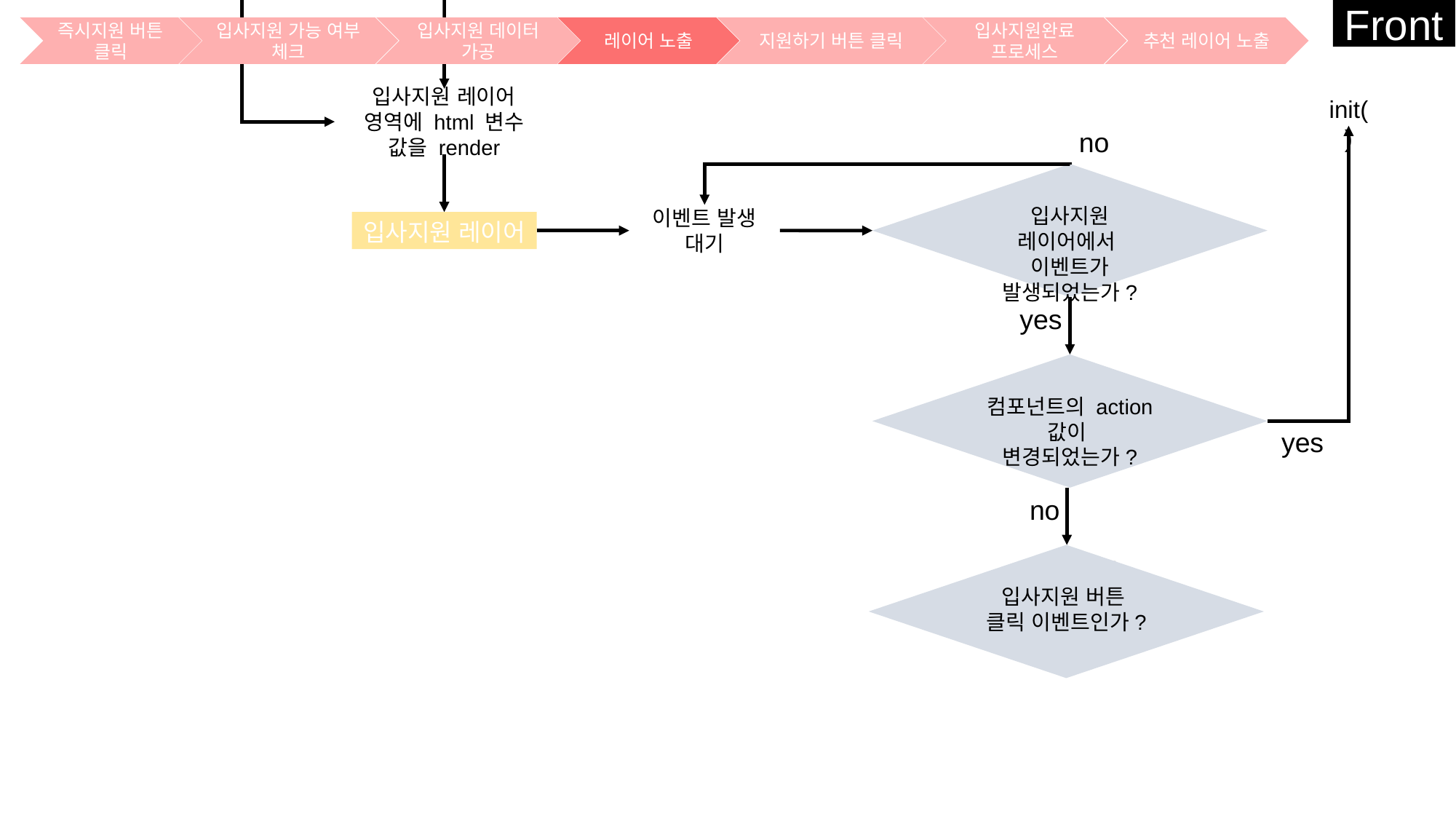

Front
지원하기 버튼 클릭
입사지원완료 프로세스
레이어 노출
즉시지원 버튼 클릭
입사지원 가능 여부 체크
입사지원 데이터 가공
추천 레이어 노출
입사지원 레이어 영역에 html 변수 값을 render
init()
no
입사지원 레이어에서
이벤트가 발생되었는가?
이벤트 발생 대기
입사지원 레이어
yes
컴포넌트의 action 값이
변경되었는가?
yes
no
입사지원 버튼
클릭 이벤트인가?
이벤트 처리